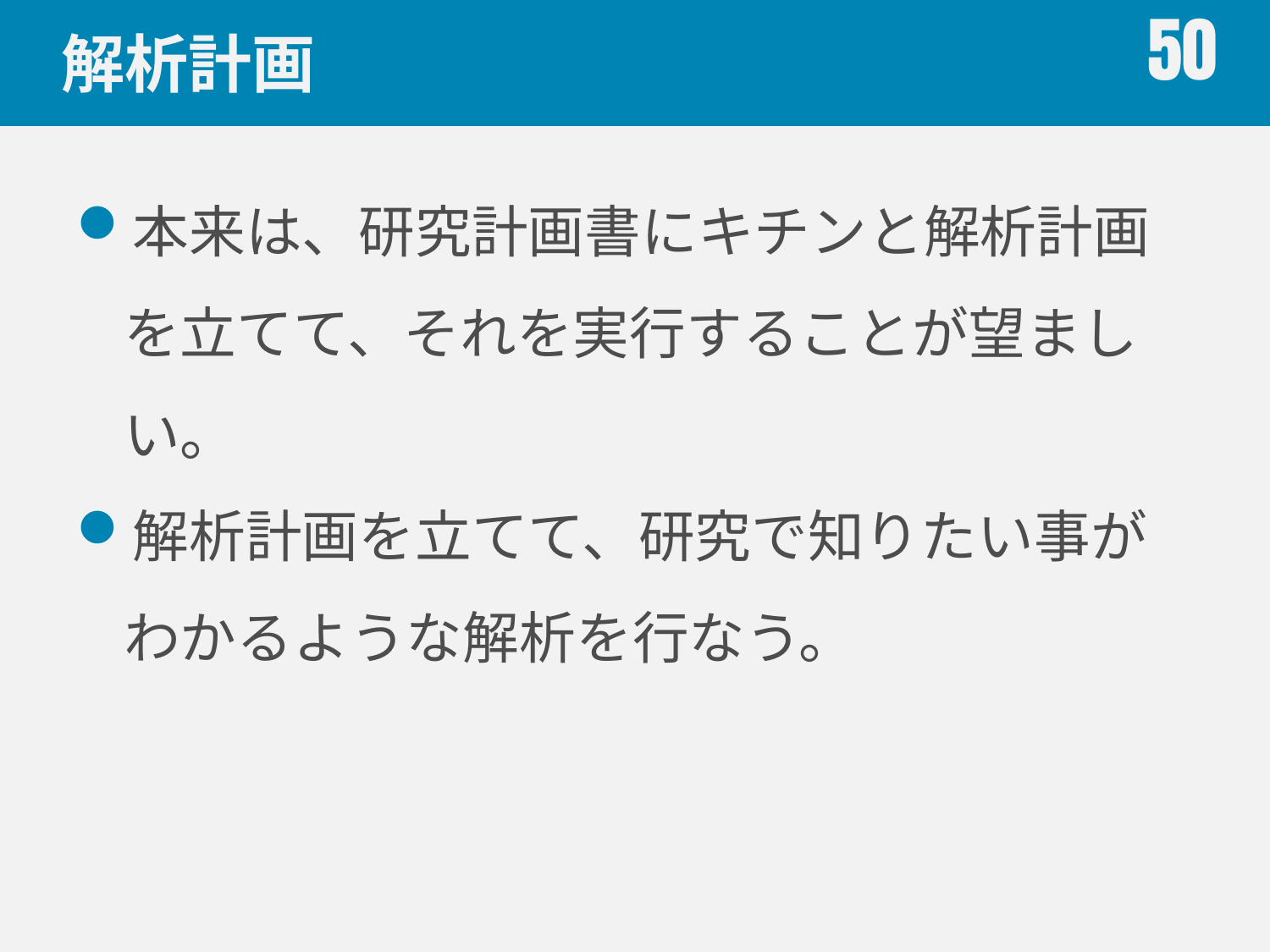

# 解析計画
 50
本来は、研究計画書にキチンと解析計画を立てて、それを実行することが望ましい。
解析計画を立てて、研究で知りたい事がわかるような解析を行なう。